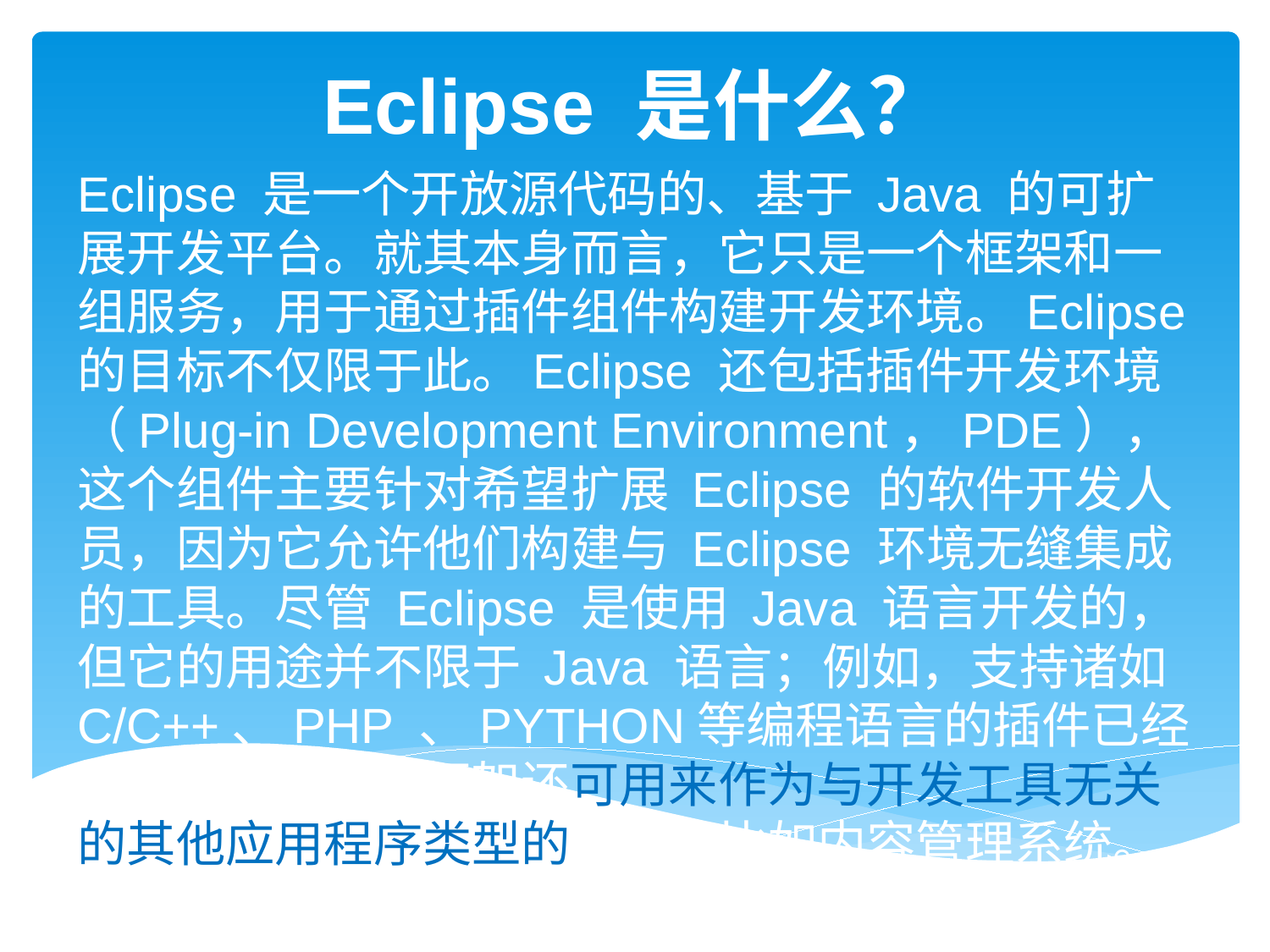

# Eclipse 是什么？
Eclipse 是一个开放源代码的、基于 Java 的可扩展开发平台。就其本身而言，它只是一个框架和一组服务，用于通过插件组件构建开发环境。Eclipse 的目标不仅限于此。Eclipse 还包括插件开发环境（Plug-in Development Environment，PDE），这个组件主要针对希望扩展 Eclipse 的软件开发人员，因为它允许他们构建与 Eclipse 环境无缝集成的工具。尽管 Eclipse 是使用 Java 语言开发的，但它的用途并不限于 Java 语言；例如，支持诸如 C/C++、PHP 、PYTHON等编程语言的插件已经可用。Eclipse 框架还可用来作为与开发工具无关的其他应用程序类型的基础，比如内容管理系统。